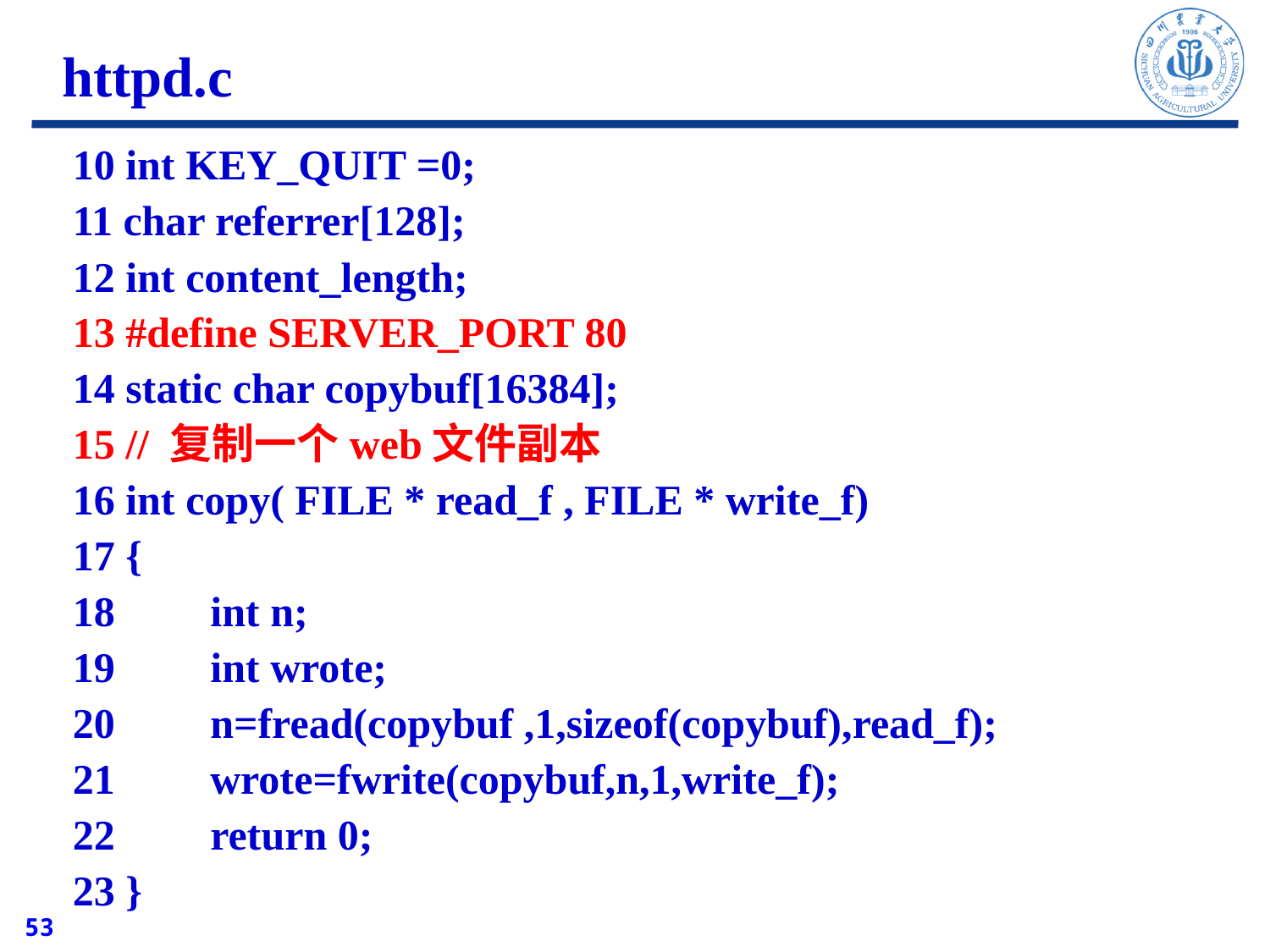

httpd.c
 10 int KEY_QUIT =0;
 11 char referrer[128];
 12 int content_length;
 13 #define SERVER_PORT 80
 14 static char copybuf[16384];
 15 // 复制一个web文件副本
 16 int copy( FILE * read_f , FILE * write_f)
 17 {
 18         int n;
 19         int wrote;
 20         n=fread(copybuf ,1,sizeof(copybuf),read_f);
 21         wrote=fwrite(copybuf,n,1,write_f);
 22         return 0;
 23 }